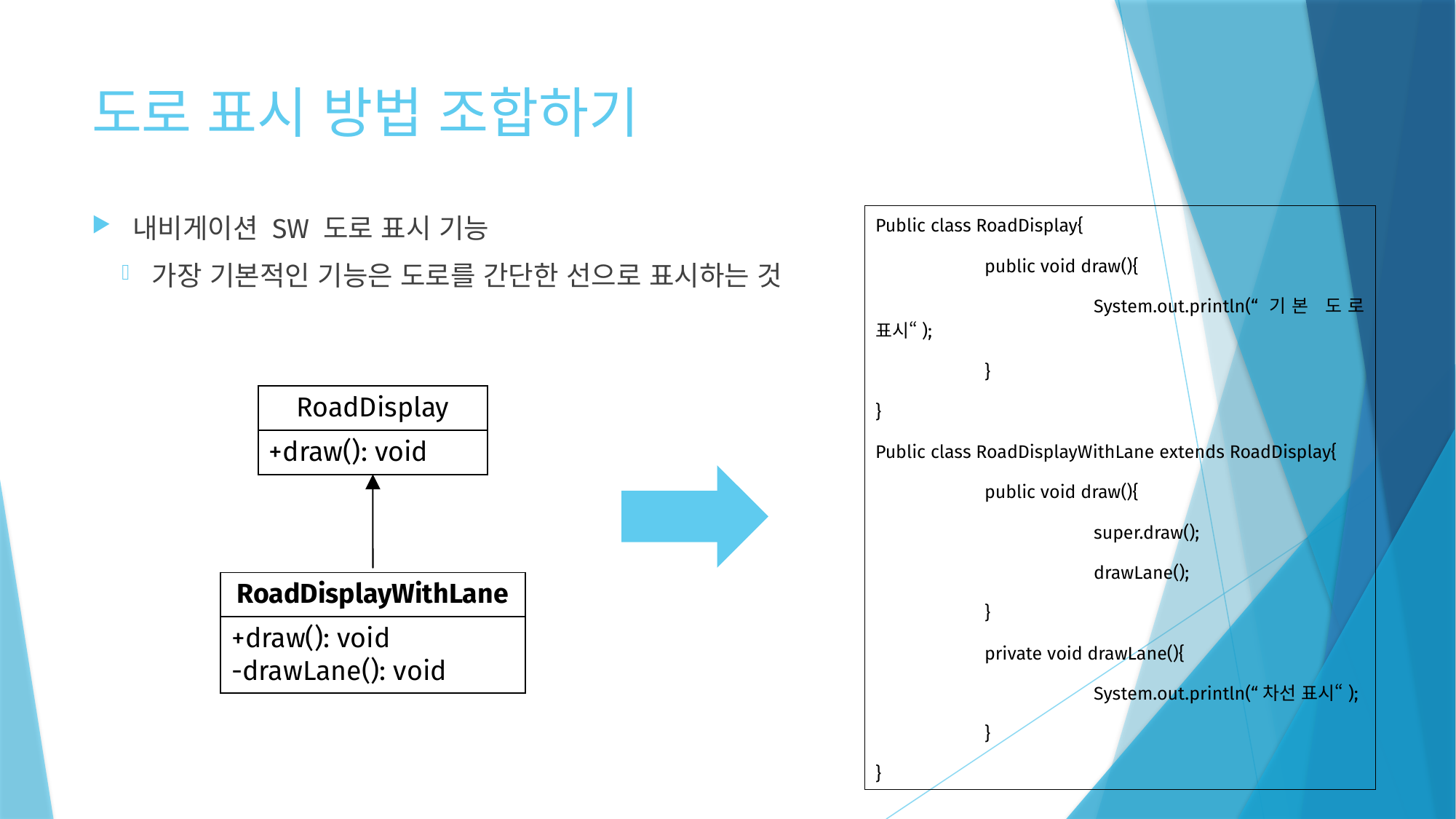

# 도로 표시 방법 조합하기
내비게이션 SW 도로 표시 기능
가장 기본적인 기능은 도로를 간단한 선으로 표시하는 것

Public class RoadDisplay{
	public void draw(){
		System.out.println(“기본 도로 표시“);
	}
}
Public class RoadDisplayWithLane extends RoadDisplay{
	public void draw(){
		super.draw();
		drawLane();
	}
	private void drawLane(){
		System.out.println(“차선 표시“);
	}
}
| RoadDisplay |
| --- |
| +draw(): void |

| RoadDisplayWithLane |
| --- |
| +draw(): void -drawLane(): void |